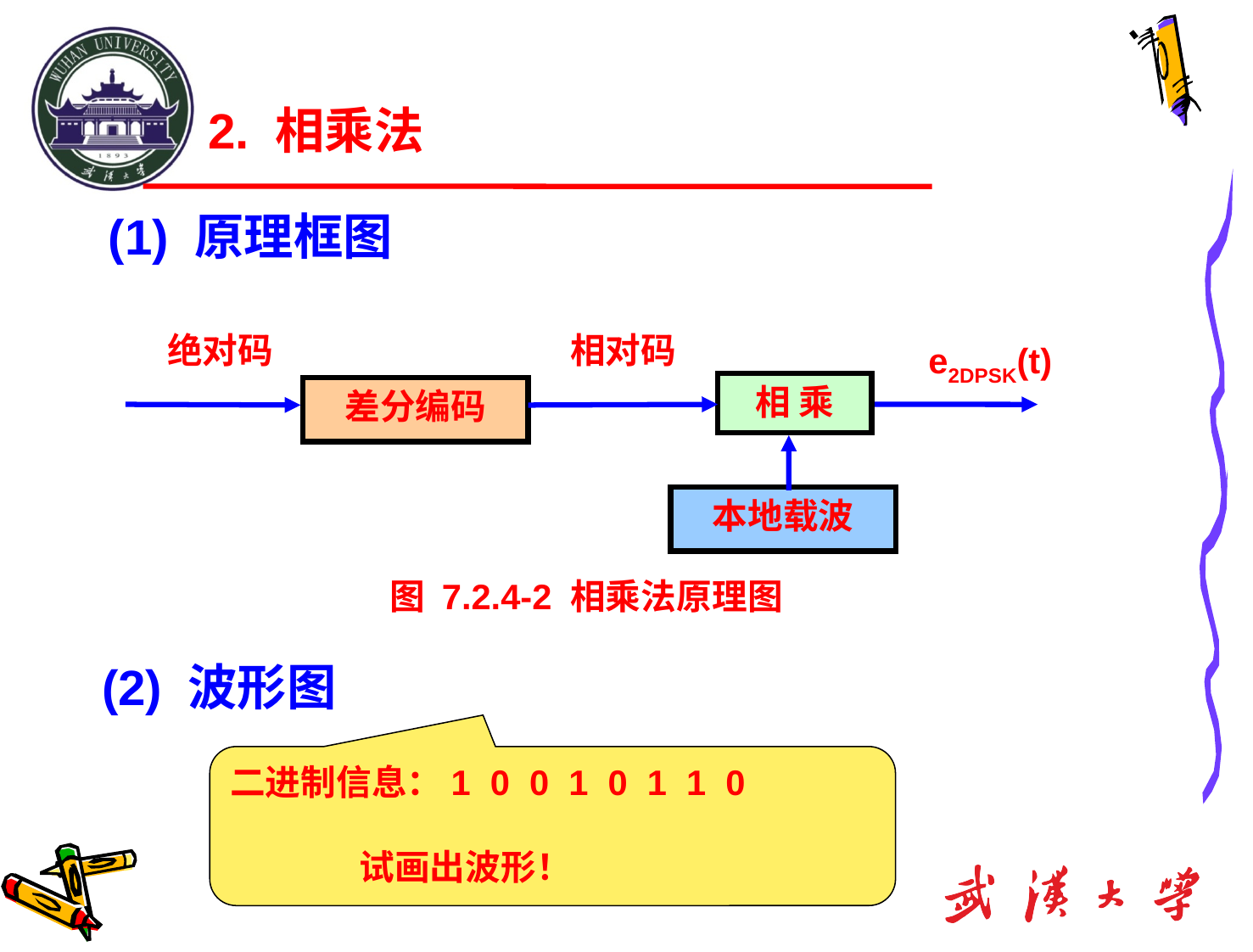

# 2. 相乘法
(1) 原理框图
绝对码
相对码
e2DPSK(t)
相 乘
差分编码

本地载波
图 7.2.4-2 相乘法原理图
(2) 波形图
二进制信息：1  0  0  1  0  1  1  0

               试画出波形！